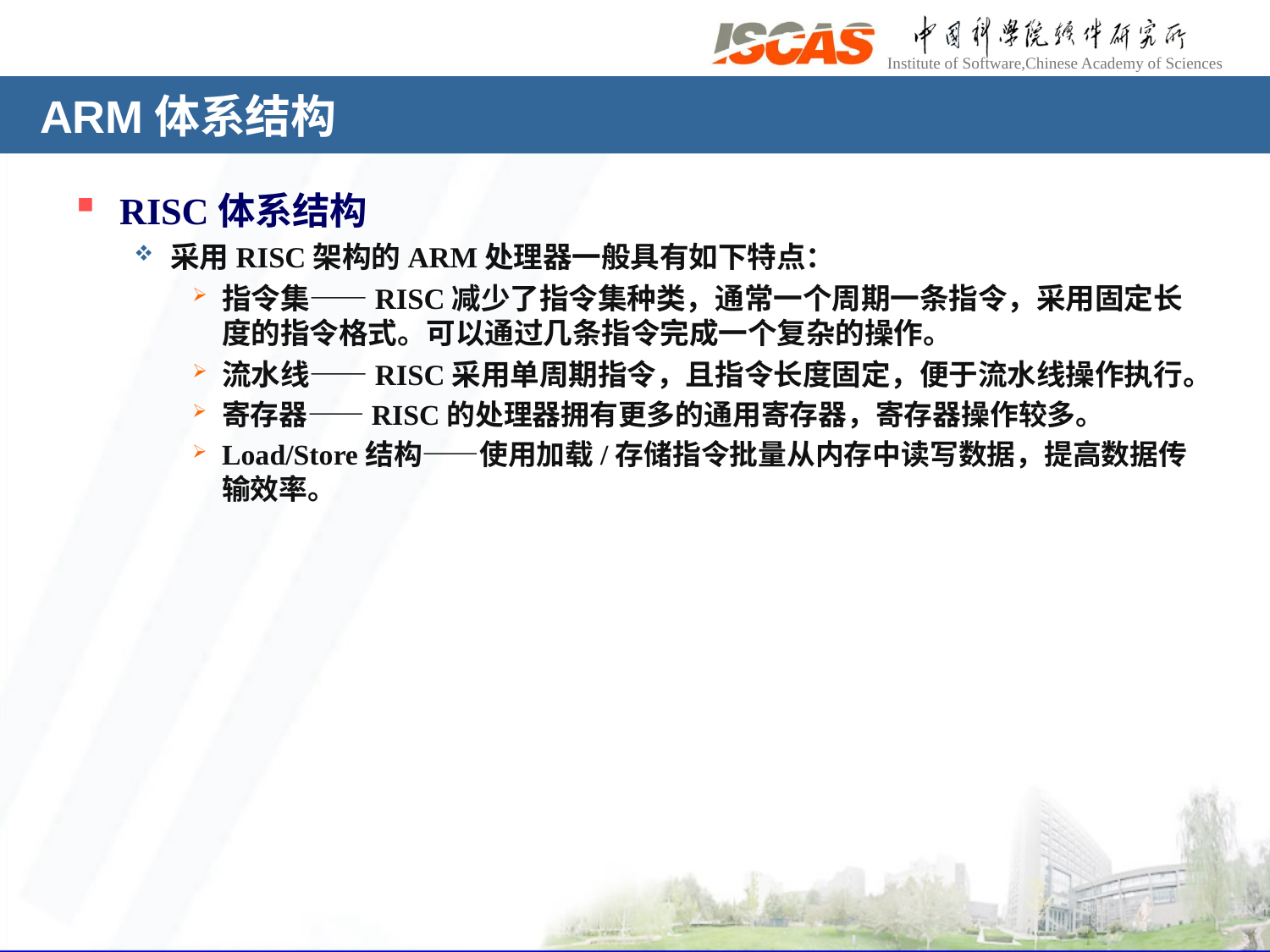

# ARM体系结构
RISC体系结构
采用RISC架构的ARM处理器一般具有如下特点：
指令集——RISC减少了指令集种类，通常一个周期一条指令，采用固定长度的指令格式。可以通过几条指令完成一个复杂的操作。
流水线——RISC采用单周期指令，且指令长度固定，便于流水线操作执行。
寄存器——RISC的处理器拥有更多的通用寄存器，寄存器操作较多。
Load/Store结构——使用加载/存储指令批量从内存中读写数据，提高数据传输效率。